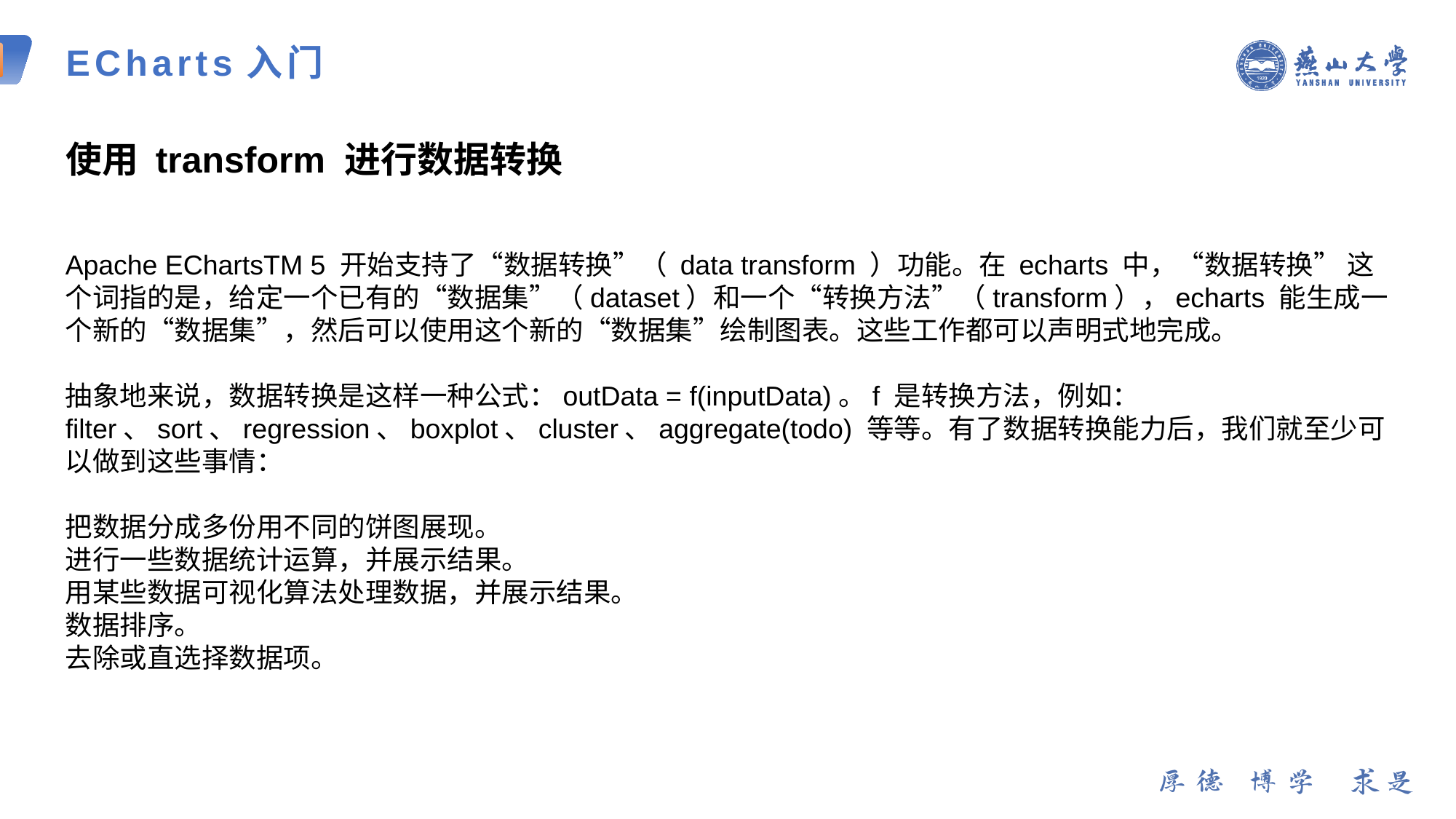

ECharts入门
使用 transform 进行数据转换
Apache EChartsTM 5 开始支持了“数据转换”（ data transform ）功能。在 echarts 中，“数据转换” 这个词指的是，给定一个已有的“数据集”（dataset）和一个“转换方法”（transform），echarts 能生成一个新的“数据集”，然后可以使用这个新的“数据集”绘制图表。这些工作都可以声明式地完成。

抽象地来说，数据转换是这样一种公式：outData = f(inputData)。f 是转换方法，例如：filter、sort、regression、boxplot、cluster、aggregate(todo) 等等。有了数据转换能力后，我们就至少可以做到这些事情：

把数据分成多份用不同的饼图展现。
进行一些数据统计运算，并展示结果。
用某些数据可视化算法处理数据，并展示结果。
数据排序。
去除或直选择数据项。